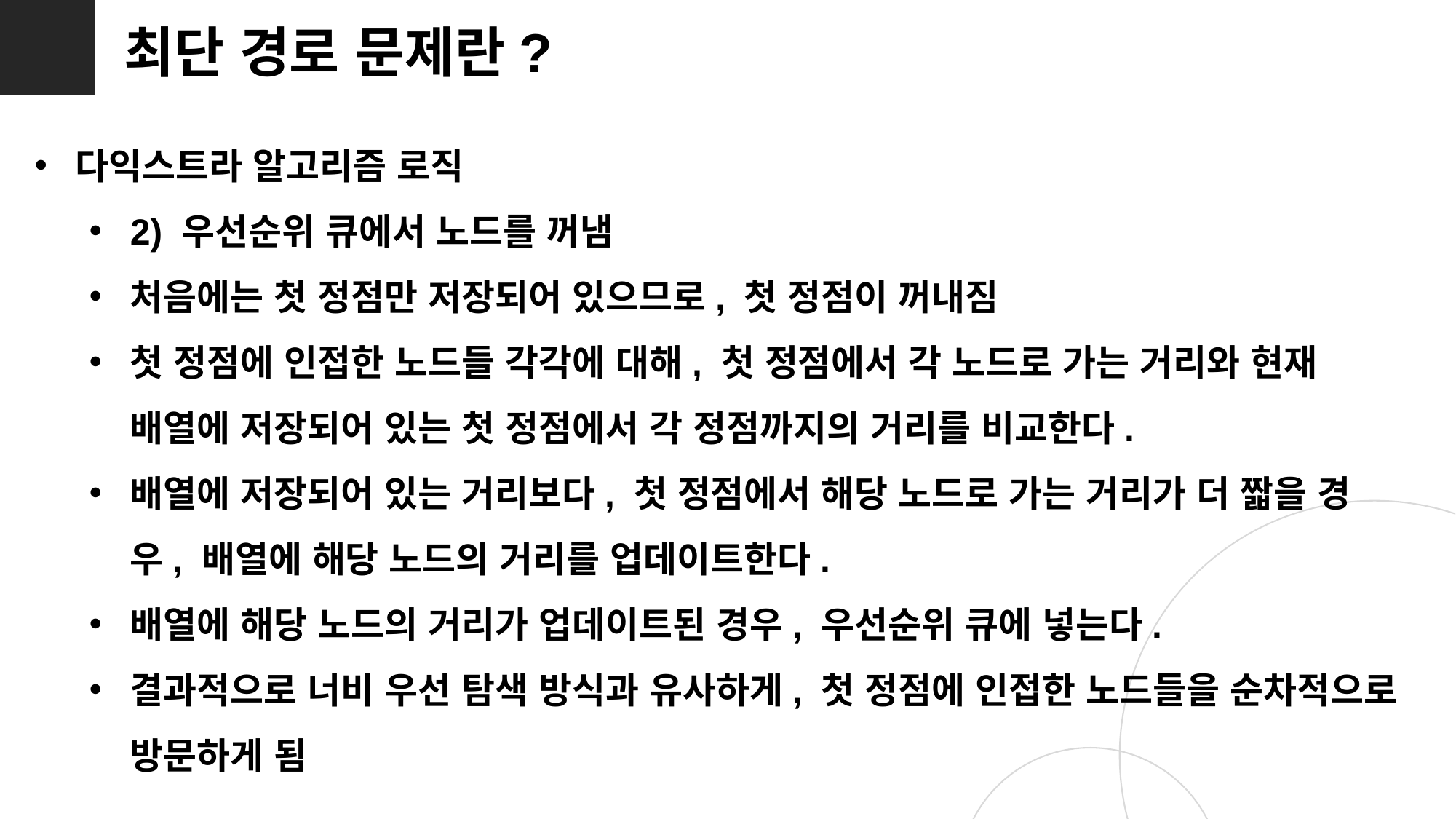

최단 경로 문제란?
다익스트라 알고리즘 로직
2) 우선순위 큐에서 노드를 꺼냄
처음에는 첫 정점만 저장되어 있으므로, 첫 정점이 꺼내짐
첫 정점에 인접한 노드들 각각에 대해, 첫 정점에서 각 노드로 가는 거리와 현재 배열에 저장되어 있는 첫 정점에서 각 정점까지의 거리를 비교한다.
배열에 저장되어 있는 거리보다, 첫 정점에서 해당 노드로 가는 거리가 더 짧을 경우, 배열에 해당 노드의 거리를 업데이트한다.
배열에 해당 노드의 거리가 업데이트된 경우, 우선순위 큐에 넣는다.
결과적으로 너비 우선 탐색 방식과 유사하게, 첫 정점에 인접한 노드들을 순차적으로 방문하게 됨